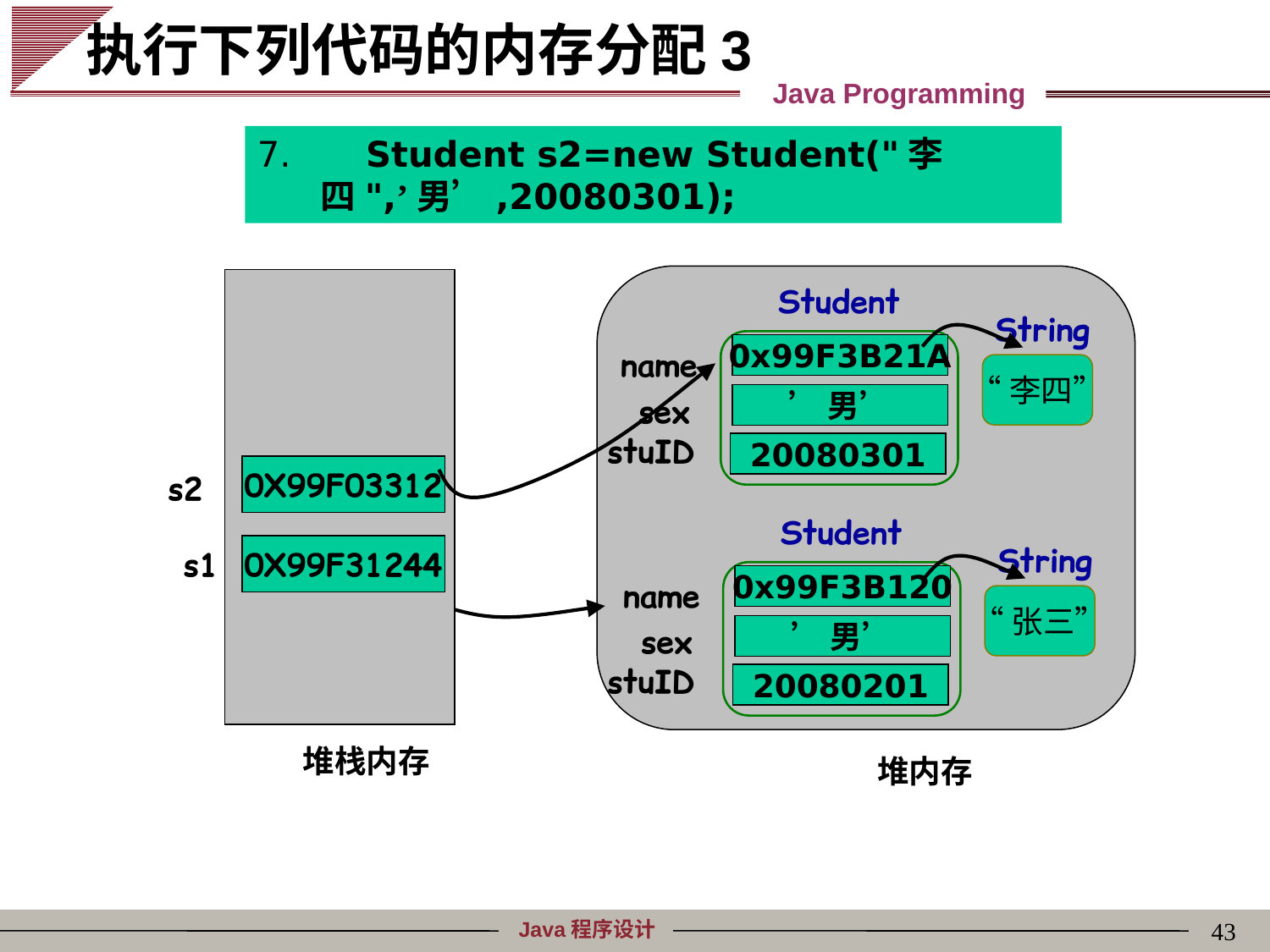

执行下列代码的内存分配3
    Student s2=new Student("李四",’男’,20080301);

Student
String

0x99F3B21A
name
“李四”
’男’
   sex
20080301
stuID

0X99F03312
          s2
Student
String

0x99F3B120
name
“张三”
’男’
   sex
20080201
0X99F31244
       s1

stuID
堆栈内存
堆内存